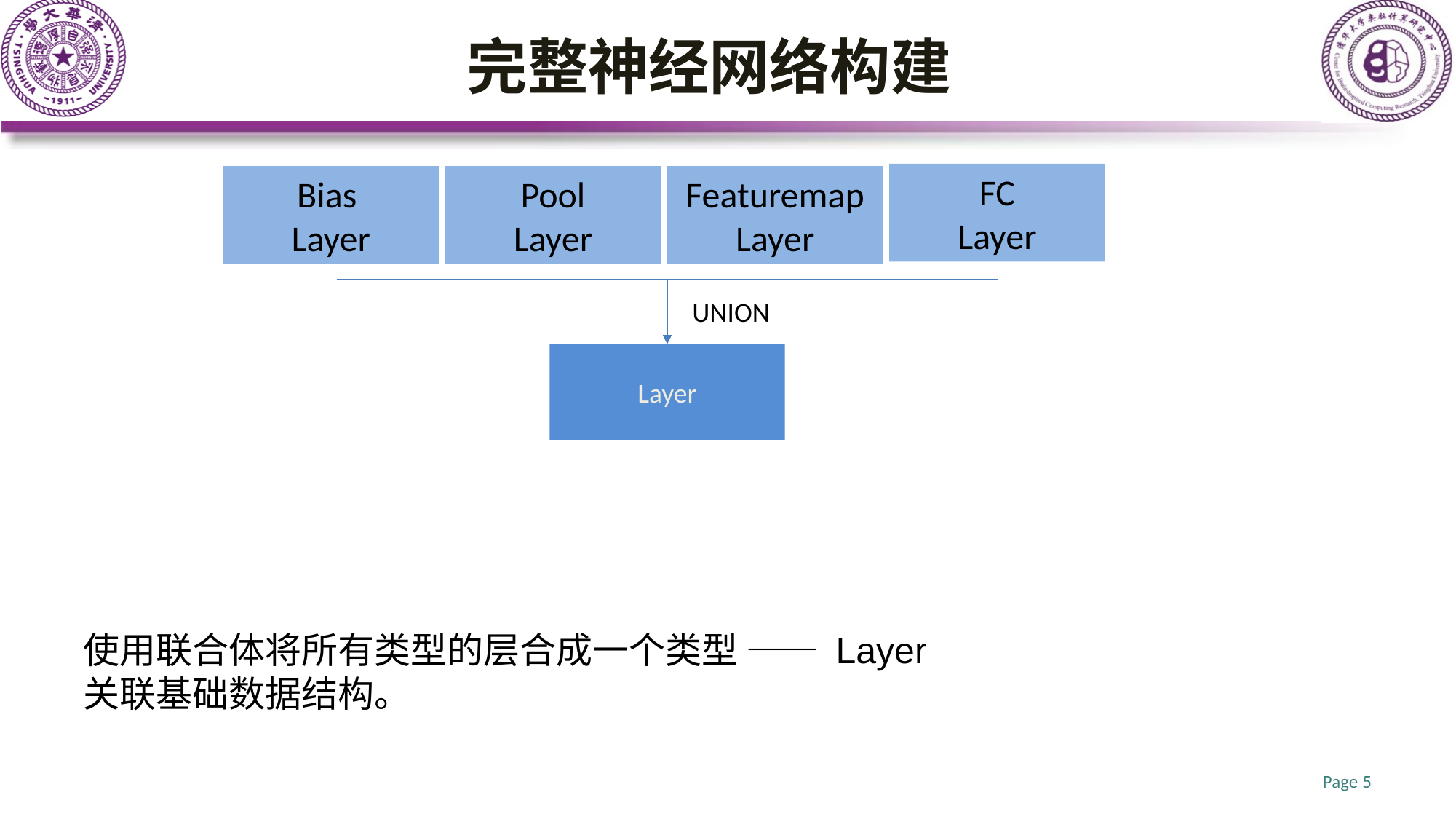

完整神经网络构建
FC
Layer
Bias
Layer
Pool
Layer
Featuremap
Layer
UNION
Layer
使用联合体将所有类型的层合成一个类型 —— Layer
关联基础数据结构。
Page 5
Input feature map
Output feature map
7
3
4
9

9